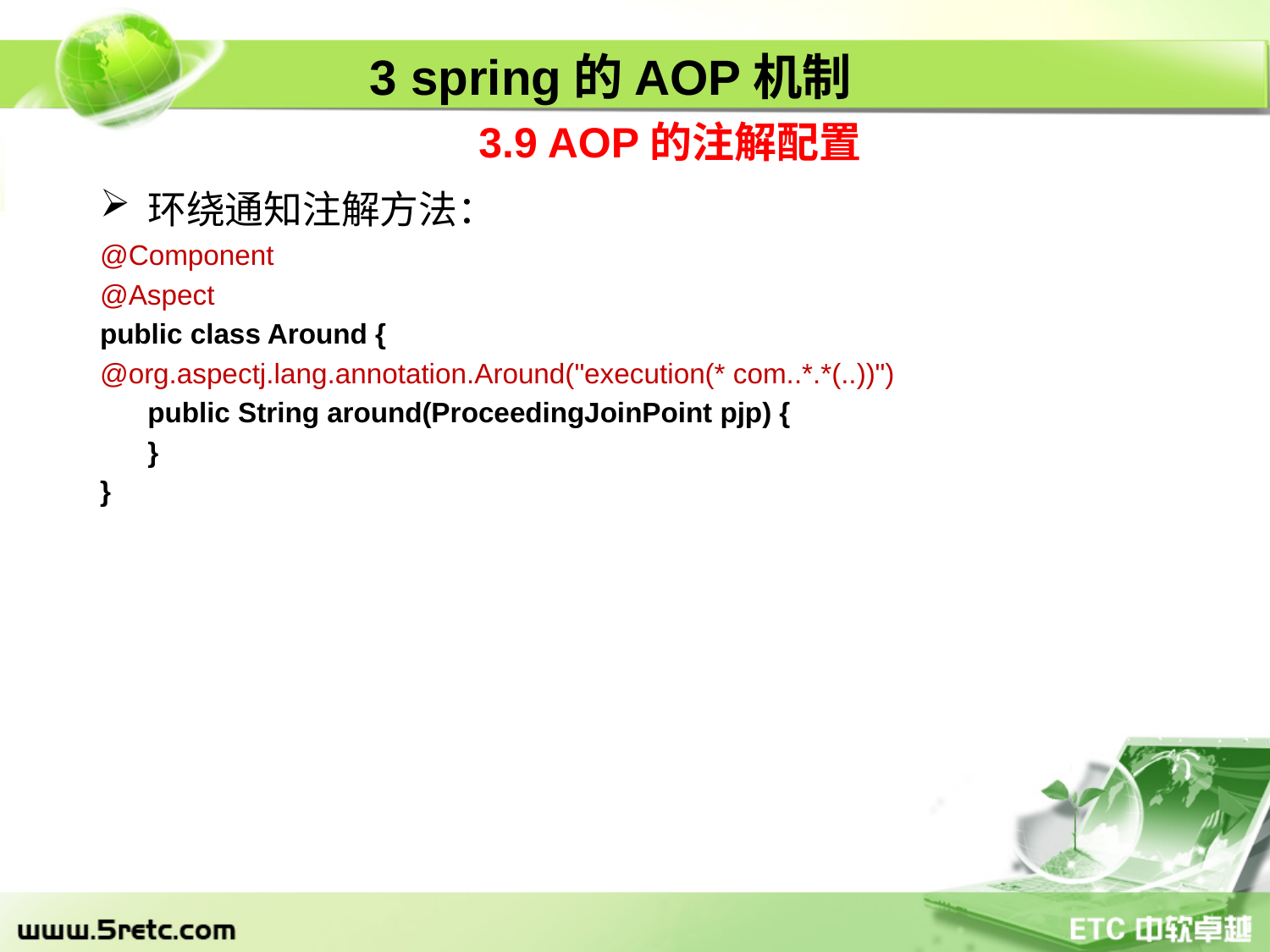

3 spring的AOP机制

3.9 AOP的注解配置

环绕通知注解方法：
@Component
@Aspect
public class Around {
@org.aspectj.lang.annotation.Around("execution(* com..*.*(..))")
	public String around(ProceedingJoinPoint pjp) {
	}
}